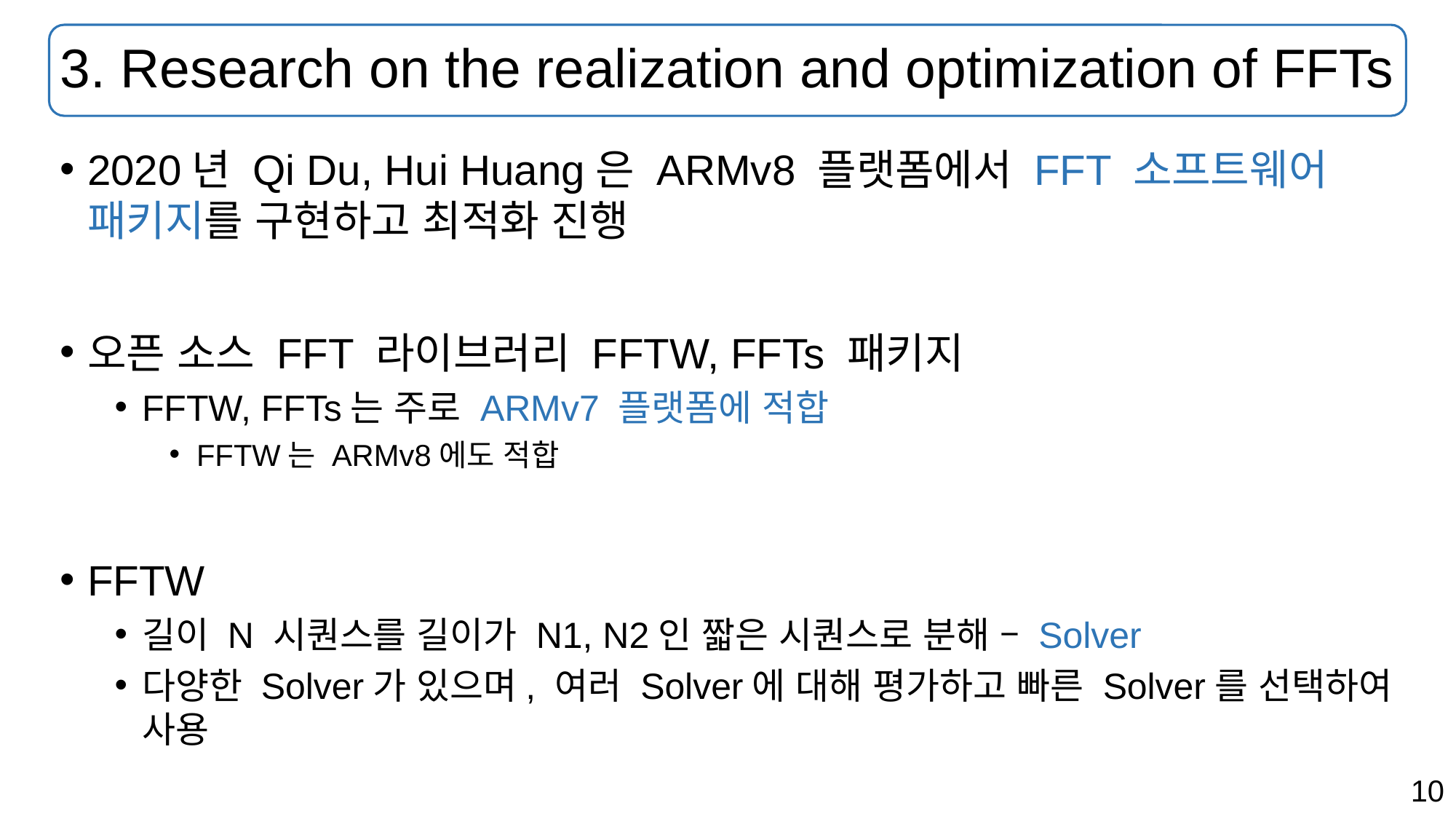

# 3. Research on the realization and optimization of FFTs
2020년 Qi Du, Hui Huang은 ARMv8 플랫폼에서 FFT 소프트웨어 패키지를 구현하고 최적화 진행

오픈 소스 FFT 라이브러리 FFTW, FFTs 패키지
FFTW, FFTs는 주로 ARMv7 플랫폼에 적합
FFTW는 ARMv8에도 적합

FFTW
길이 N 시퀀스를 길이가 N1, N2인 짧은 시퀀스로 분해 – Solver
다양한 Solver가 있으며, 여러 Solver에 대해 평가하고 빠른 Solver를 선택하여 사용